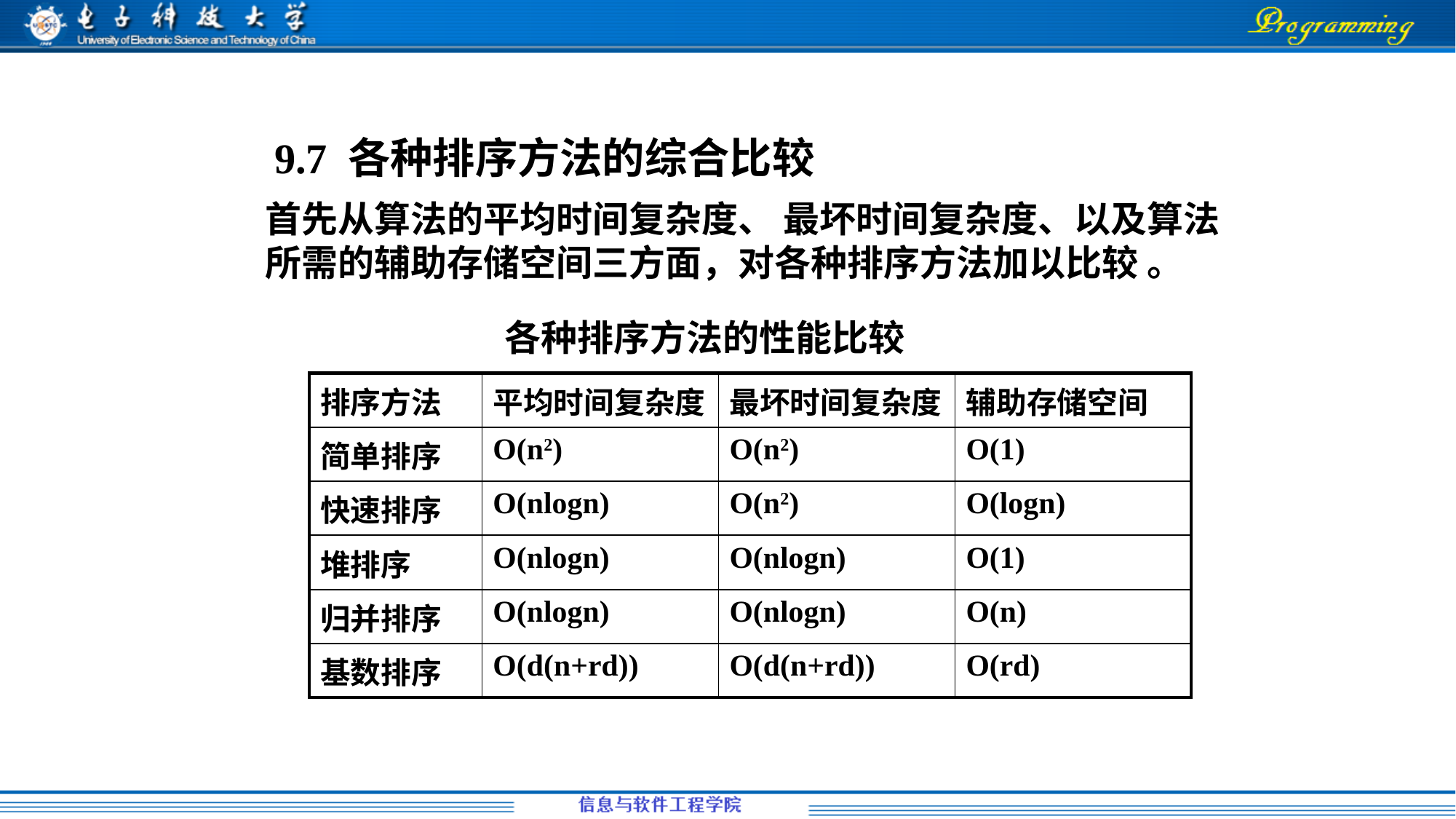

9.7 各种排序方法的综合比较
首先从算法的平均时间复杂度、 最坏时间复杂度、以及算法所需的辅助存储空间三方面，对各种排序方法加以比较 。
各种排序方法的性能比较
| 排序方法 | 平均时间复杂度 | 最坏时间复杂度 | 辅助存储空间 |
| --- | --- | --- | --- |
| 简单排序 | O(n2) | O(n2) | O(1) |
| 快速排序 | O(nlogn) | O(n2) | O(logn) |
| 堆排序 | O(nlogn) | O(nlogn) | O(1) |
| 归并排序 | O(nlogn) | O(nlogn) | O(n) |
| 基数排序 | O(d(n+rd)) | O(d(n+rd)) | O(rd) |